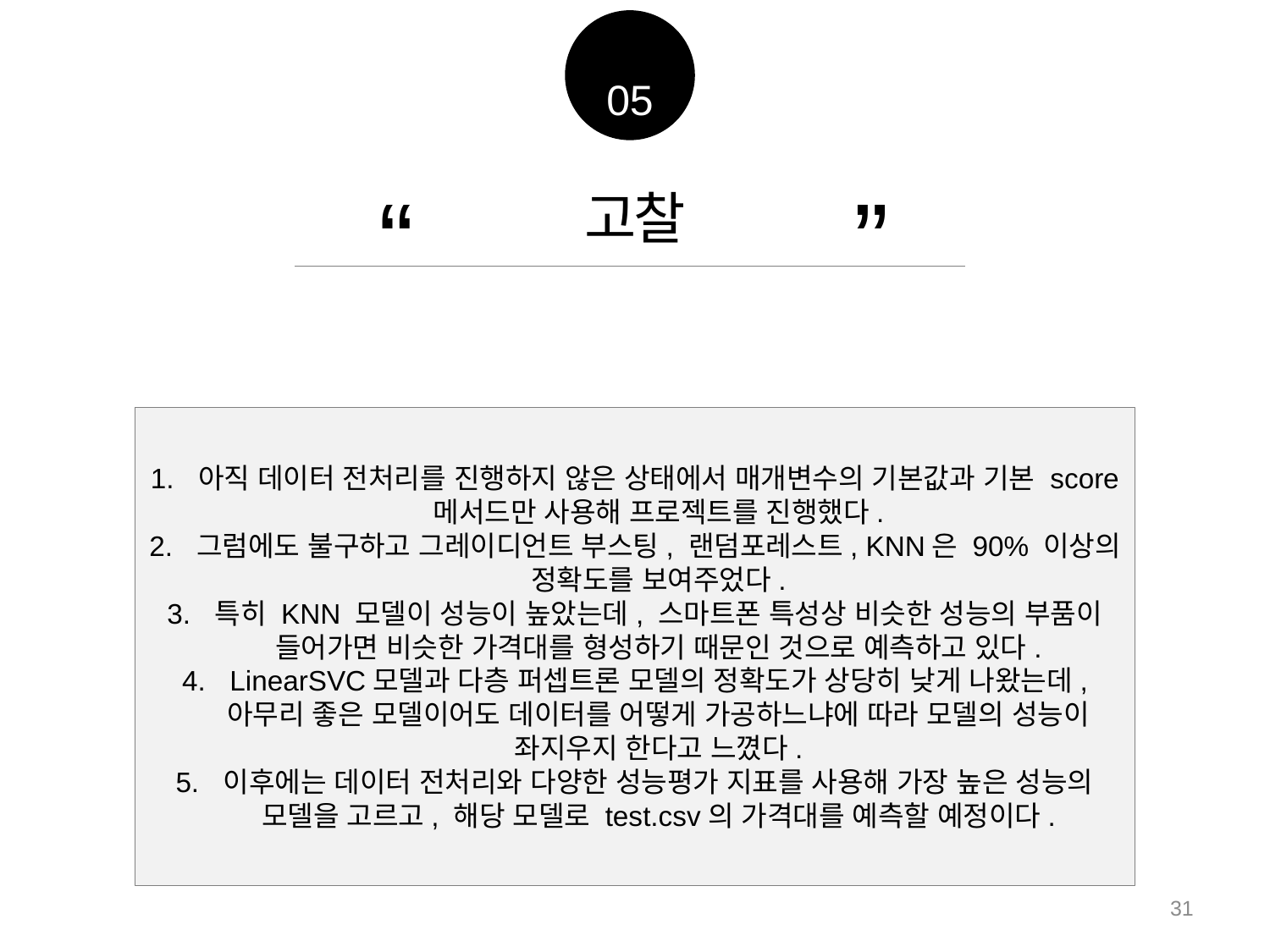

05
“               ”
고찰
아직 데이터 전처리를 진행하지 않은 상태에서 매개변수의 기본값과 기본 score 메서드만 사용해 프로젝트를 진행했다.
그럼에도 불구하고 그레이디언트 부스팅, 랜덤포레스트, KNN은 90% 이상의 정확도를 보여주었다.
특히 KNN 모델이 성능이 높았는데, 스마트폰 특성상 비슷한 성능의 부품이 들어가면 비슷한 가격대를 형성하기 때문인 것으로 예측하고 있다.
LinearSVC모델과 다층 퍼셉트론 모델의 정확도가 상당히 낮게 나왔는데, 아무리 좋은 모델이어도 데이터를 어떻게 가공하느냐에 따라 모델의 성능이 좌지우지 한다고 느꼈다.
이후에는 데이터 전처리와 다양한 성능평가 지표를 사용해 가장 높은 성능의 모델을 고르고, 해당 모델로 test.csv의 가격대를 예측할 예정이다.
31